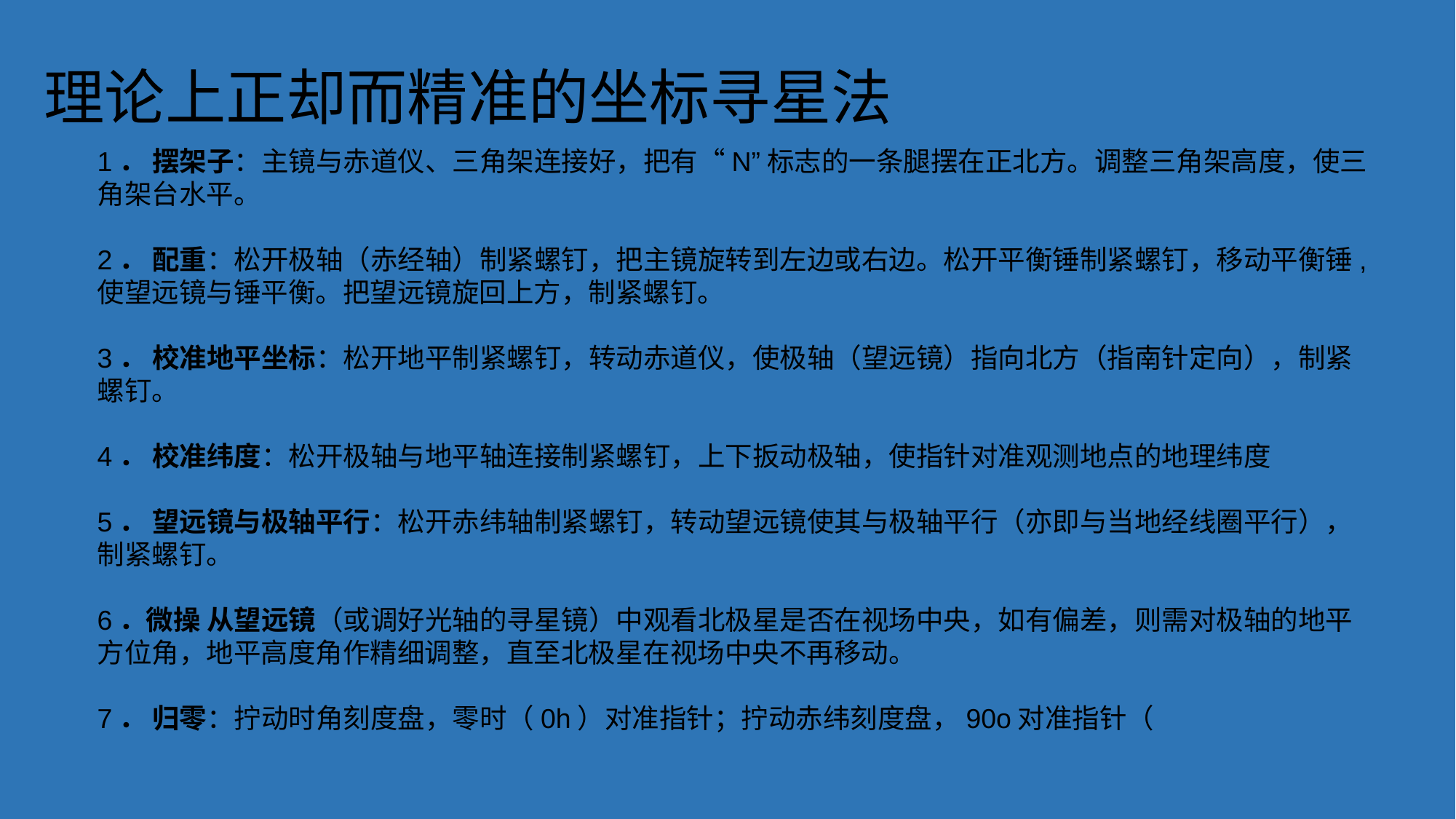

理论上正却而精准的坐标寻星法
1． 摆架子：主镜与赤道仪、三角架连接好，把有“N”标志的一条腿摆在正北方。调整三角架高度，使三角架台水平。

2． 配重：松开极轴（赤经轴）制紧螺钉，把主镜旋转到左边或右边。松开平衡锤制紧螺钉，移动平衡锤,使望远镜与锤平衡。把望远镜旋回上方，制紧螺钉。

3． 校准地平坐标：松开地平制紧螺钉，转动赤道仪，使极轴（望远镜）指向北方（指南针定向），制紧螺钉。

4． 校准纬度：松开极轴与地平轴连接制紧螺钉，上下扳动极轴，使指针对准观测地点的地理纬度

5． 望远镜与极轴平行：松开赤纬轴制紧螺钉，转动望远镜使其与极轴平行（亦即与当地经线圈平行），制紧螺钉。

6．微操 从望远镜（或调好光轴的寻星镜）中观看北极星是否在视场中央，如有偏差，则需对极轴的地平方位角，地平高度角作精细调整，直至北极星在视场中央不再移动。

7． 归零：拧动时角刻度盘，零时（0h）对准指针；拧动赤纬刻度盘，90o对准指针（